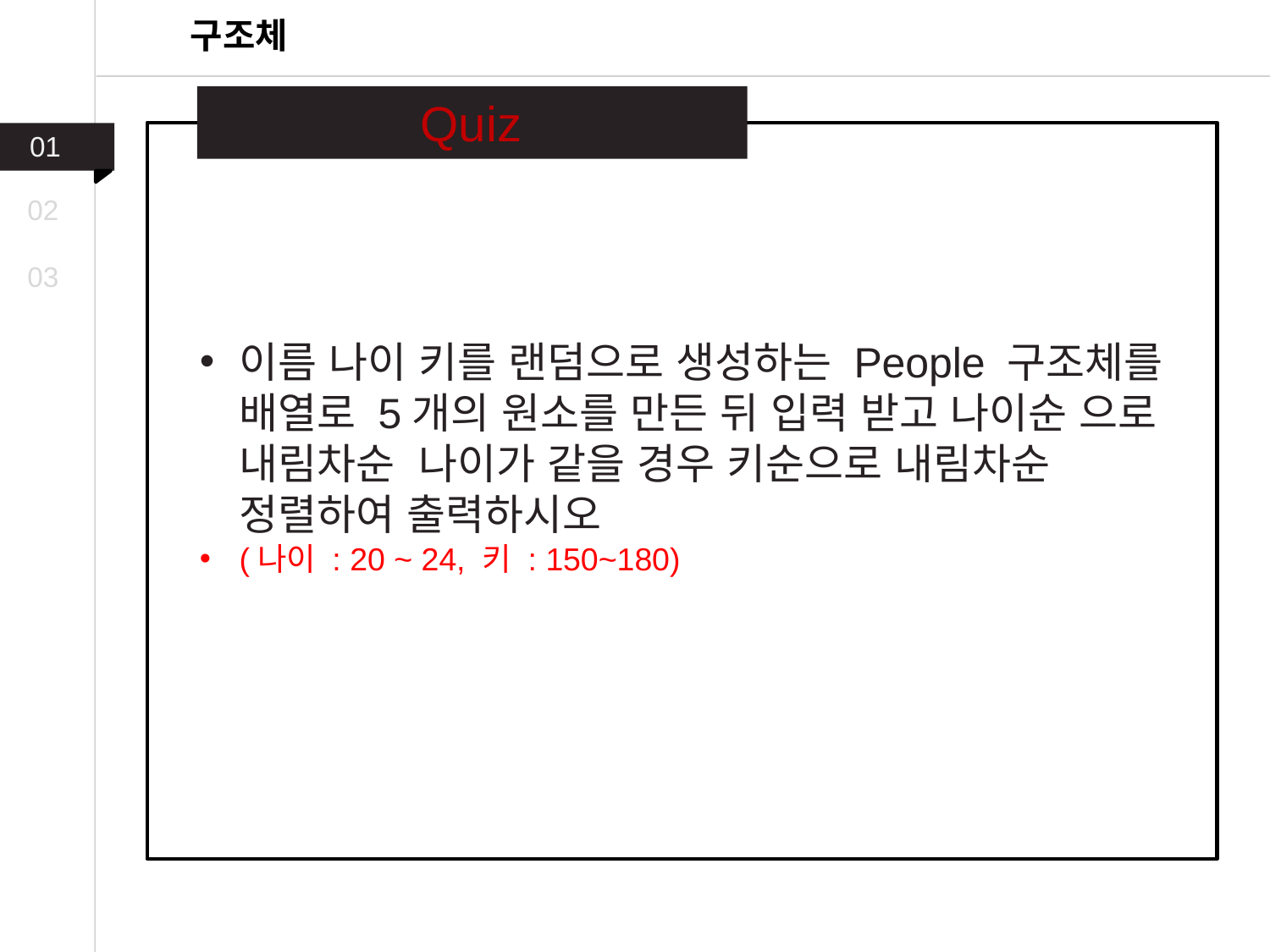

구조체
Quiz

01

02
03
이름 나이 키를 랜덤으로 생성하는 People 구조체를 배열로 5개의 원소를 만든 뒤 입력 받고 나이순 으로 내림차순  나이가 같을 경우 키순으로 내림차순  정렬하여 출력하시오
(나이 : 20 ~ 24, 키 : 150~180)